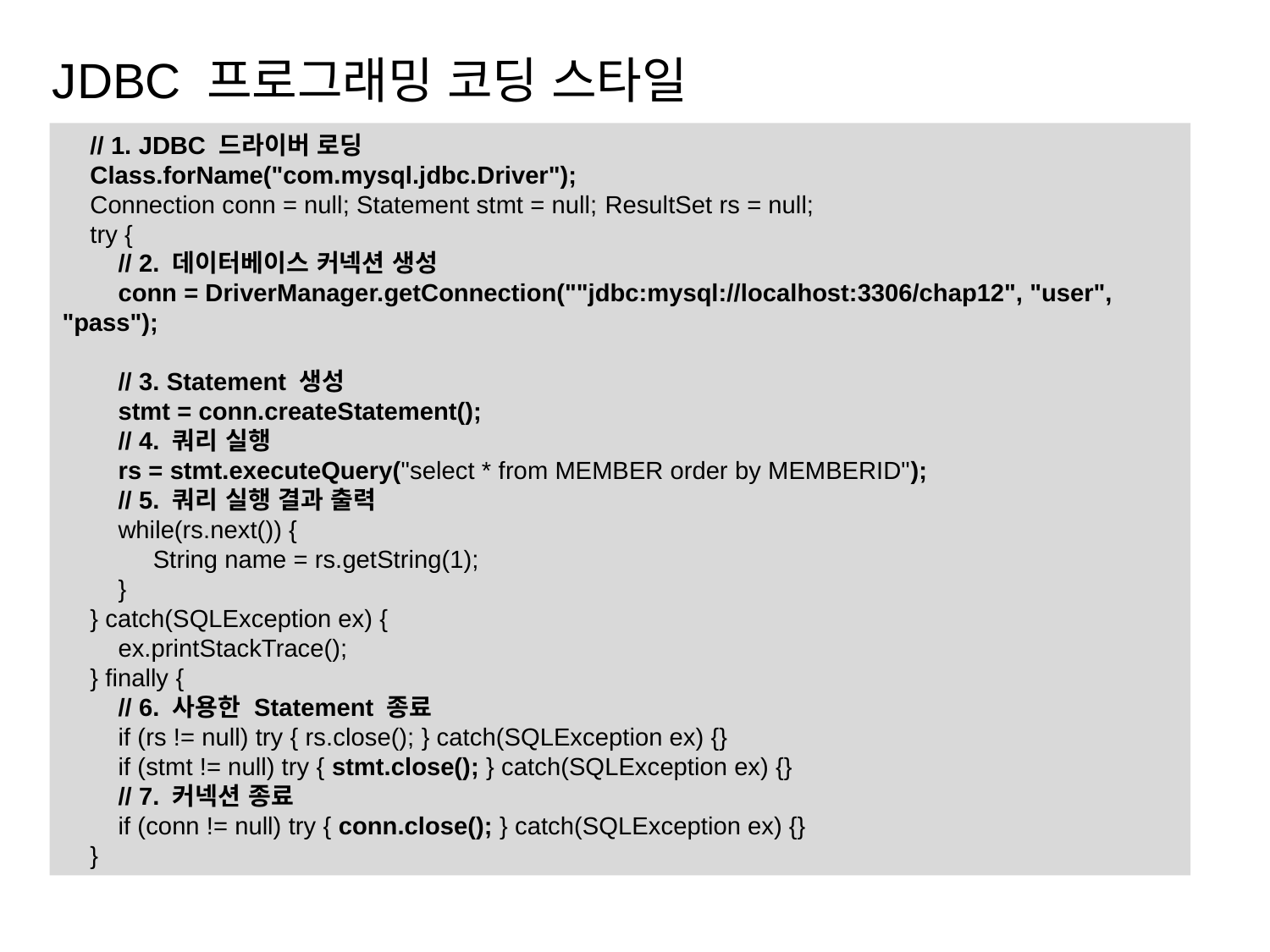

# JDBC 프로그래밍 코딩 스타일
    // 1. JDBC 드라이버 로딩
    Class.forName("com.mysql.jdbc.Driver");
    Connection conn = null; Statement stmt = null; ResultSet rs = null;
    try {
        // 2. 데이터베이스 커넥션 생성
        conn = DriverManager.getConnection(""jdbc:mysql://localhost:3306/chap12", "user", "pass");

        // 3. Statement 생성
        stmt = conn.createStatement();
        // 4. 쿼리 실행
        rs = stmt.executeQuery("select * from MEMBER order by MEMBERID");
        // 5. 쿼리 실행 결과 출력
        while(rs.next()) {
             String name = rs.getString(1);
        }
    } catch(SQLException ex) {
        ex.printStackTrace();
    } finally {
        // 6. 사용한 Statement 종료
        if (rs != null) try { rs.close(); } catch(SQLException ex) {}
        if (stmt != null) try { stmt.close(); } catch(SQLException ex) {}
        // 7. 커넥션 종료
        if (conn != null) try { conn.close(); } catch(SQLException ex) {}
    }